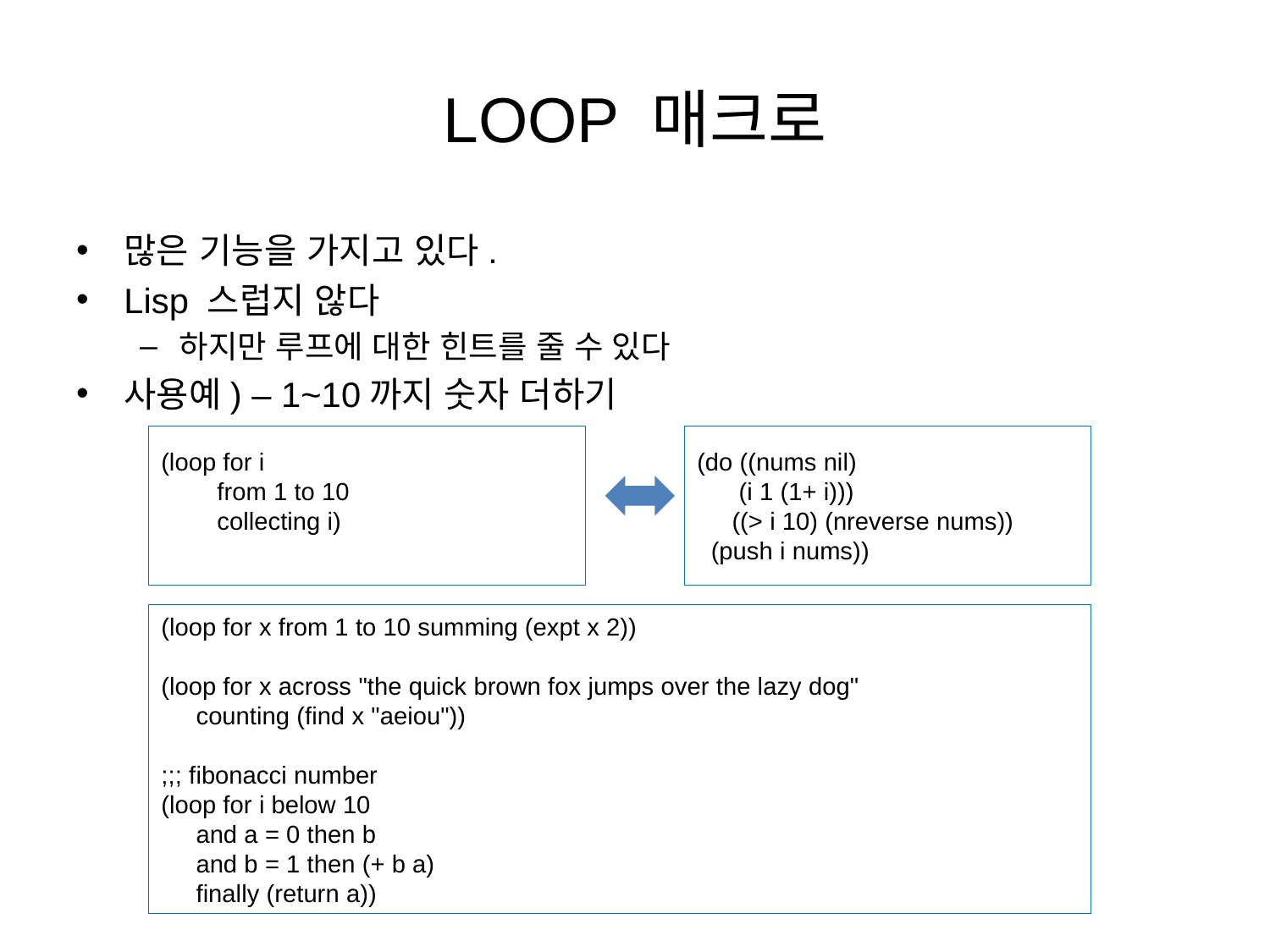

# LOOP 매크로
많은 기능을 가지고 있다.
Lisp 스럽지 않다
하지만 루프에 대한 힌트를 줄 수 있다
사용예) – 1~10까지 숫자 더하기

(loop for i
        from 1 to 10
        collecting i)

(do ((nums nil)
      (i 1 (1+ i)))
     ((> i 10) (nreverse nums))
  (push i nums))

(loop for x from 1 to 10 summing (expt x 2))

(loop for x across "the quick brown fox jumps over the lazy dog"
     counting (find x "aeiou"))

;;; fibonacci number
(loop for i below 10
     and a = 0 then b
     and b = 1 then (+ b a)
     finally (return a))